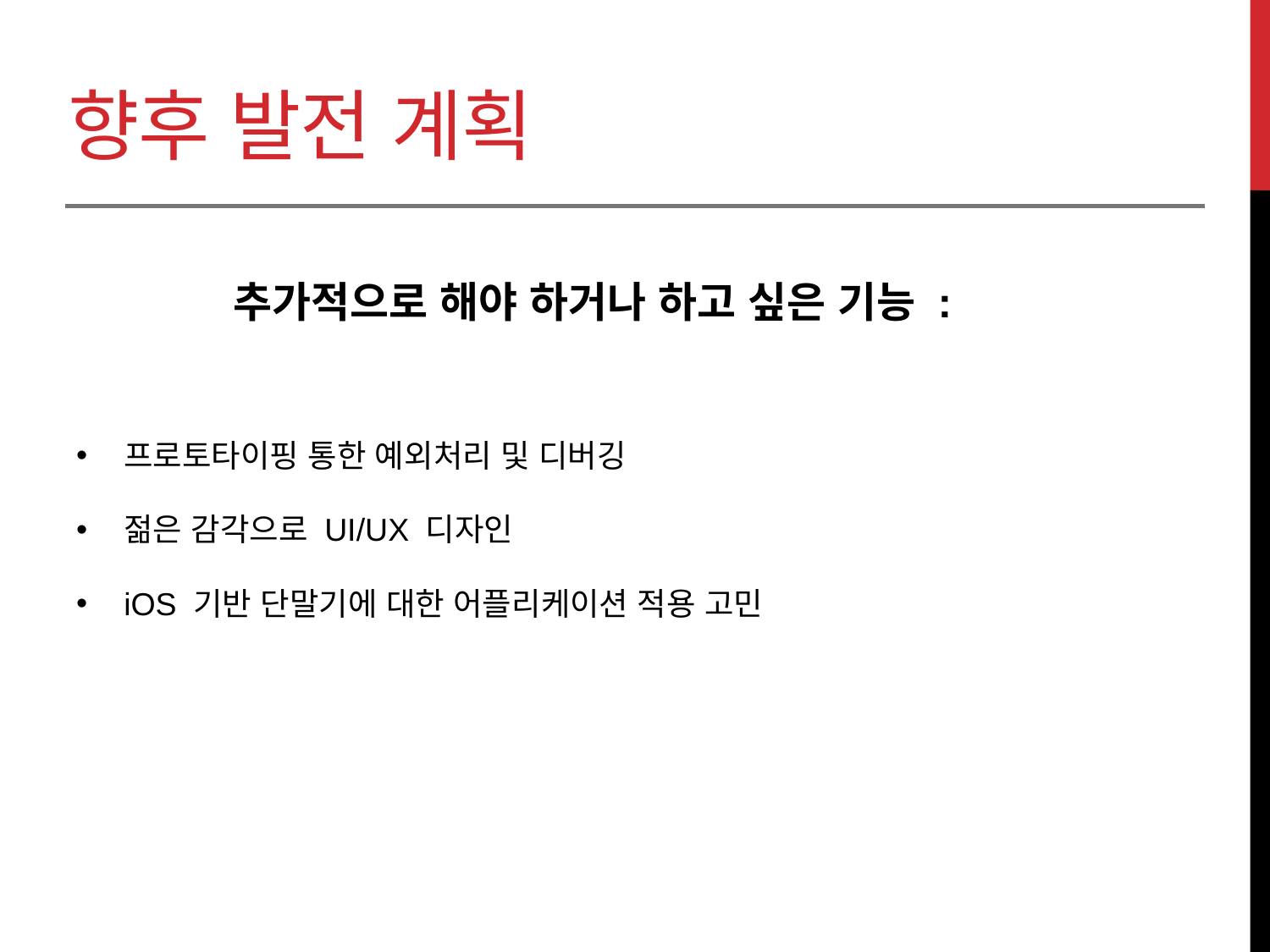

# 향후 발전 계획
추가적으로 해야 하거나 하고 싶은 기능 :

프로토타이핑 통한 예외처리 및 디버깅
젊은 감각으로 UI/UX 디자인
iOS 기반 단말기에 대한 어플리케이션 적용 고민